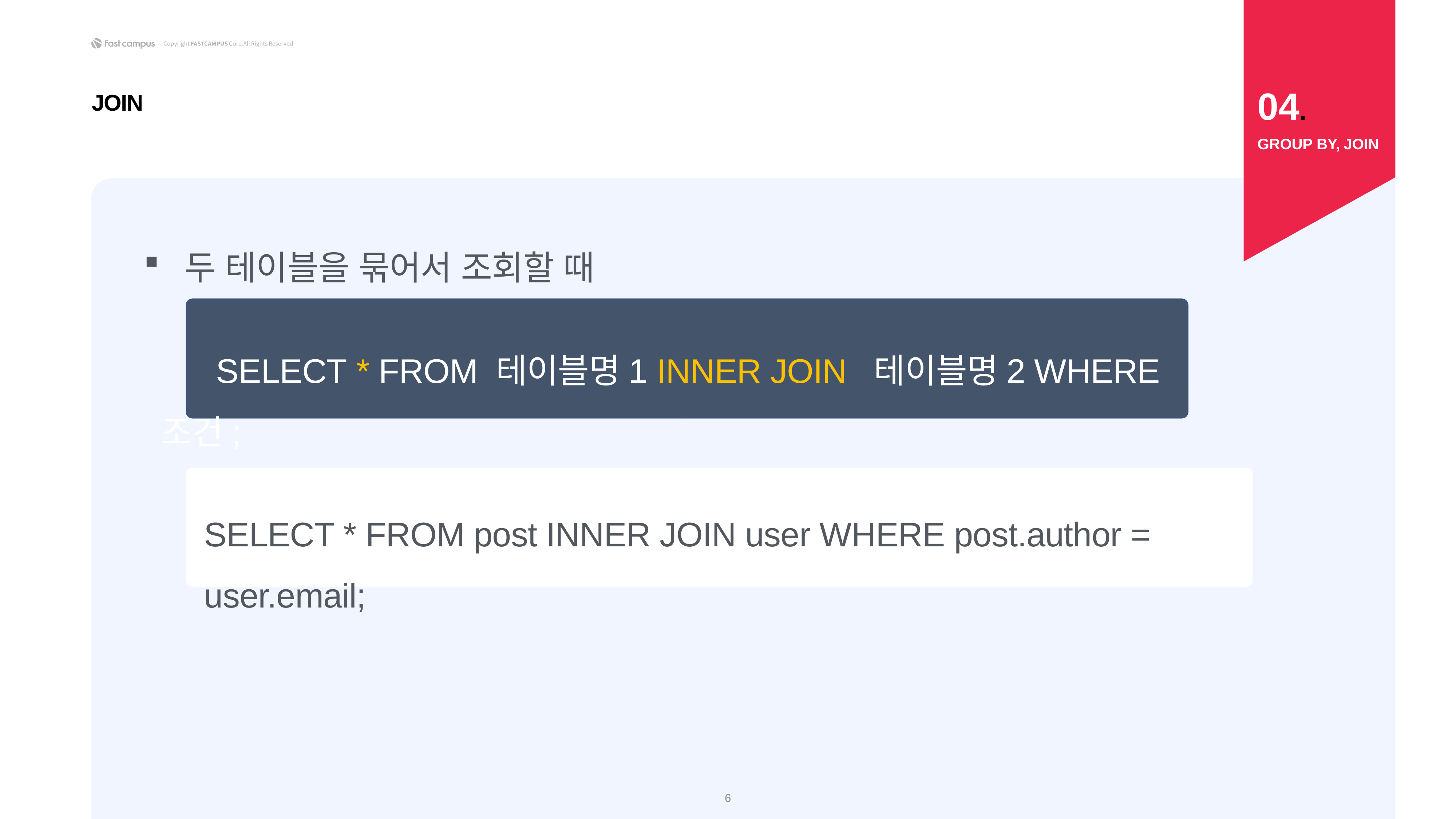

04.
JOIN
GROUP BY, JOIN
두 테이블을 묶어서 조회할 때

      SELECT * FROM 테이블명1 INNER JOIN  테이블명2 WHERE 조건;

SELECT * FROM post INNER JOIN user WHERE post.author = user.email;
6